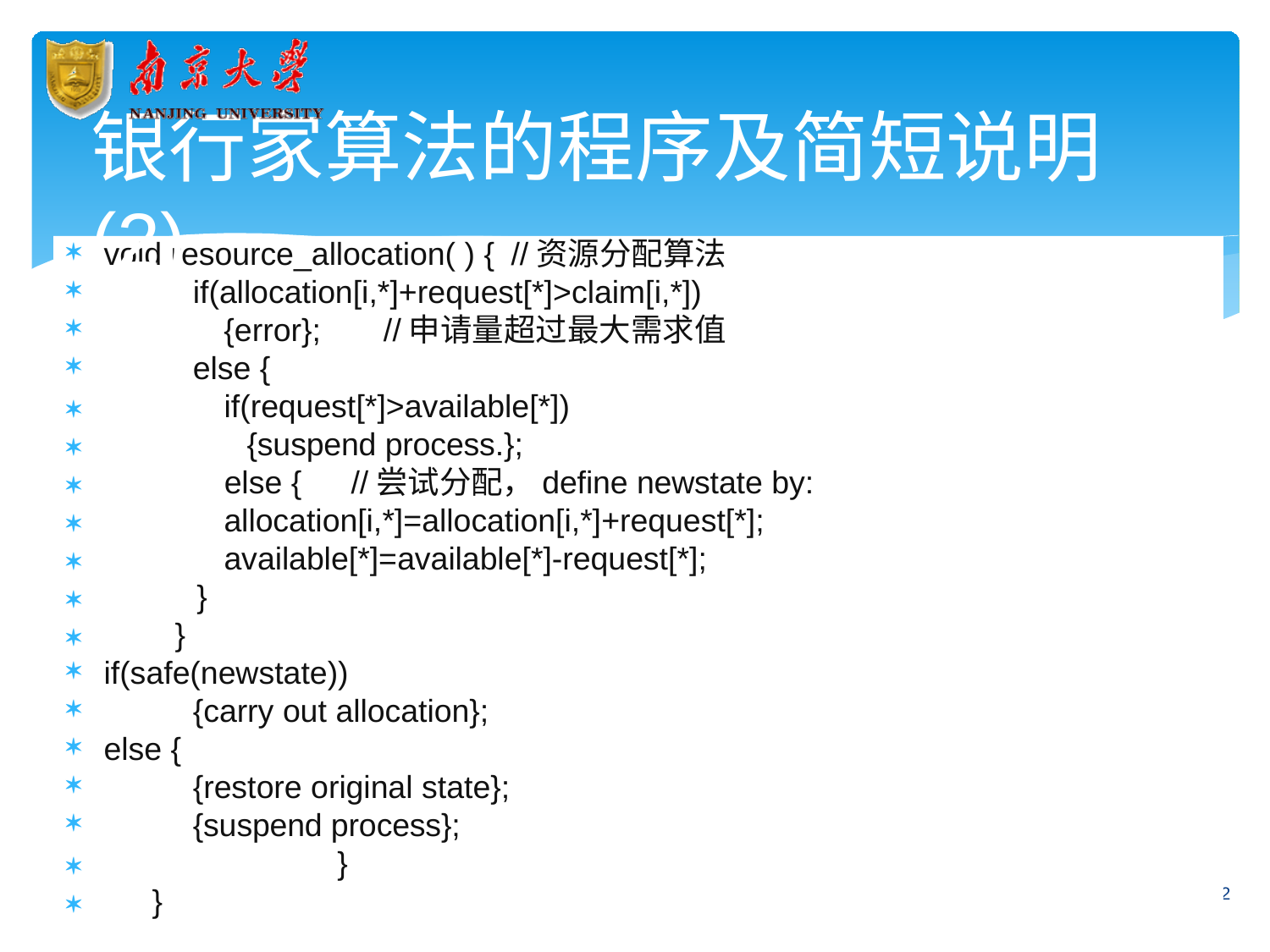

# 银行家算法的程序及简短说明(2)
void resource_allocation( ) { //资源分配算法
if(allocation[i,*]+request[*]>claim[i,*])
{error};	//申请量超过最大需求值
else {
∗
∗
∗
∗
∗
∗
∗	}
if(safe(newstate))
{carry out allocation};
else {
{restore original state};
{suspend process};
∗	}
∗	}

if(request[*]>available[*])
{suspend process.};
else {	//尝试分配，define newstate by:  allocation[i,*]=allocation[i,*]+request[*];  available[*]=available[*]-request[*];
}
2
33	16:0